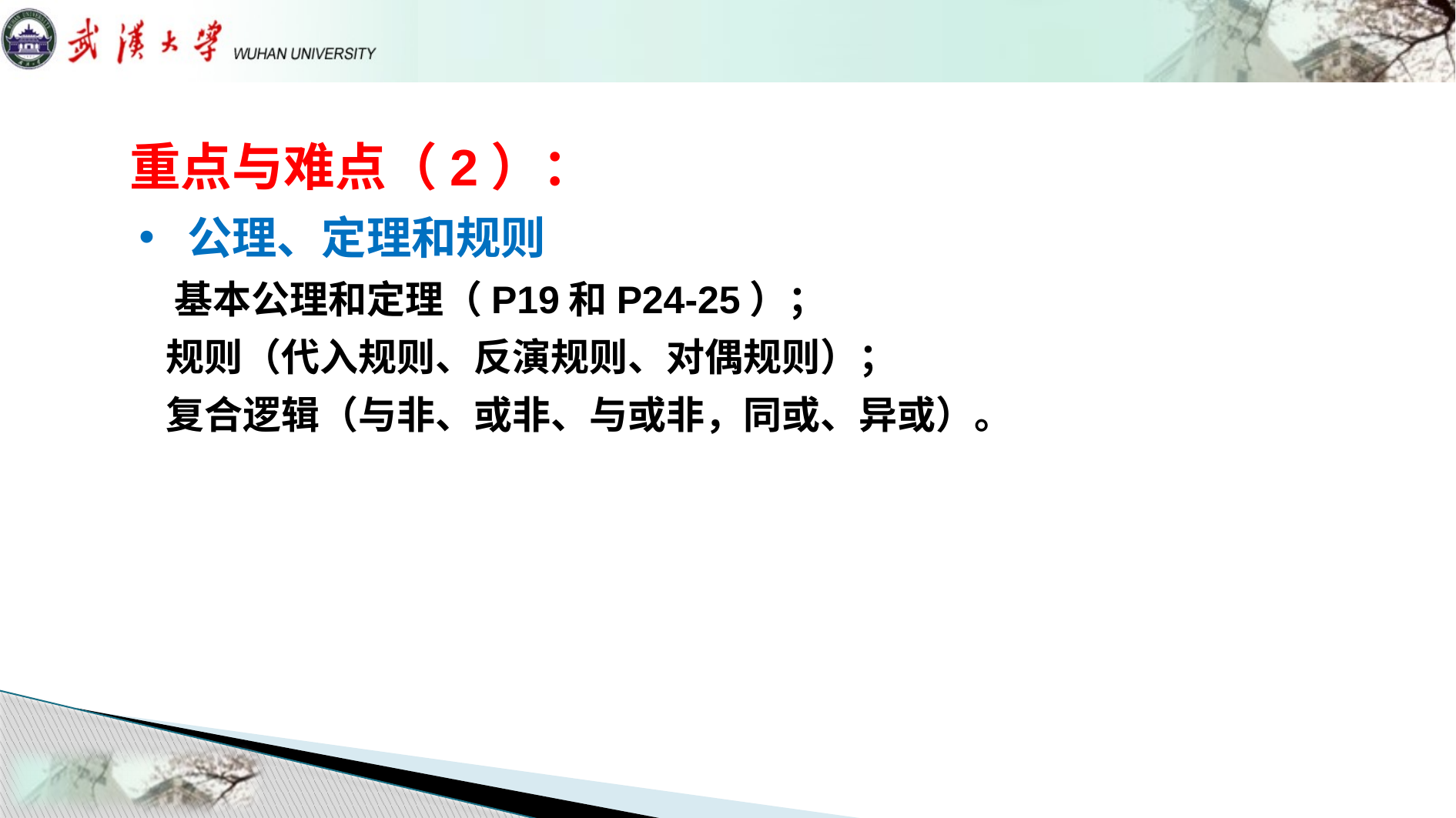

# 重点与难点（2）：
 公理、定理和规则
   基本公理和定理（P19和P24-25）；
  规则（代入规则、反演规则、对偶规则）；
  复合逻辑（与非、或非、与或非，同或、异或）。